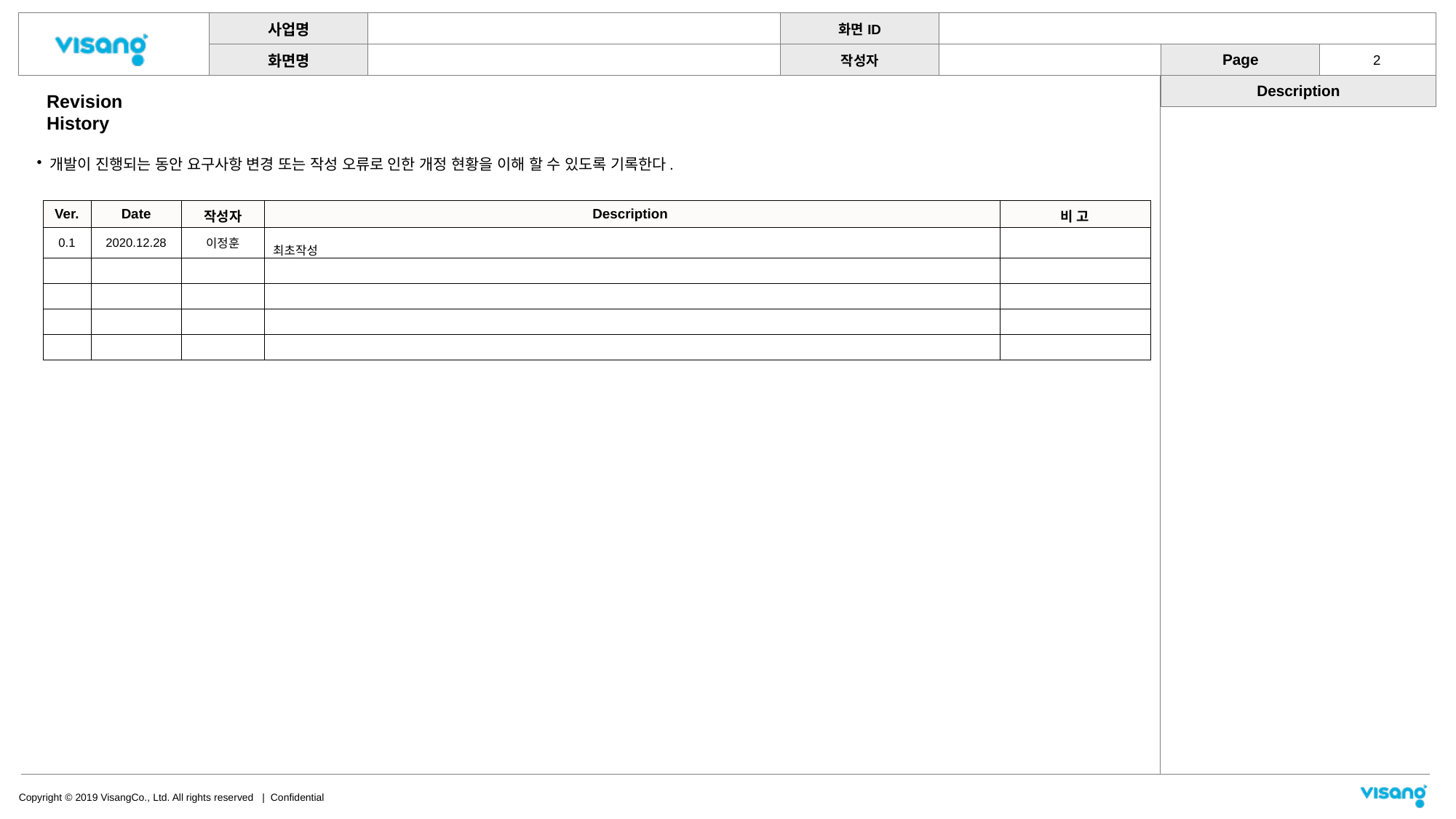

# Revision History
 개발이 진행되는 동안 요구사항 변경 또는 작성 오류로 인한 개정 현황을 이해 할 수 있도록 기록한다.
| Ver. | Date | 작성자 | Description | 비 고 |
| --- | --- | --- | --- | --- |
| 0.1 | 2020.12.28 | 이정훈 | 최초작성 |  |
|  |  |  |  |  |
|  |  |  |  |  |
|  |  |  |  |  |
|  |  |  |  |  |